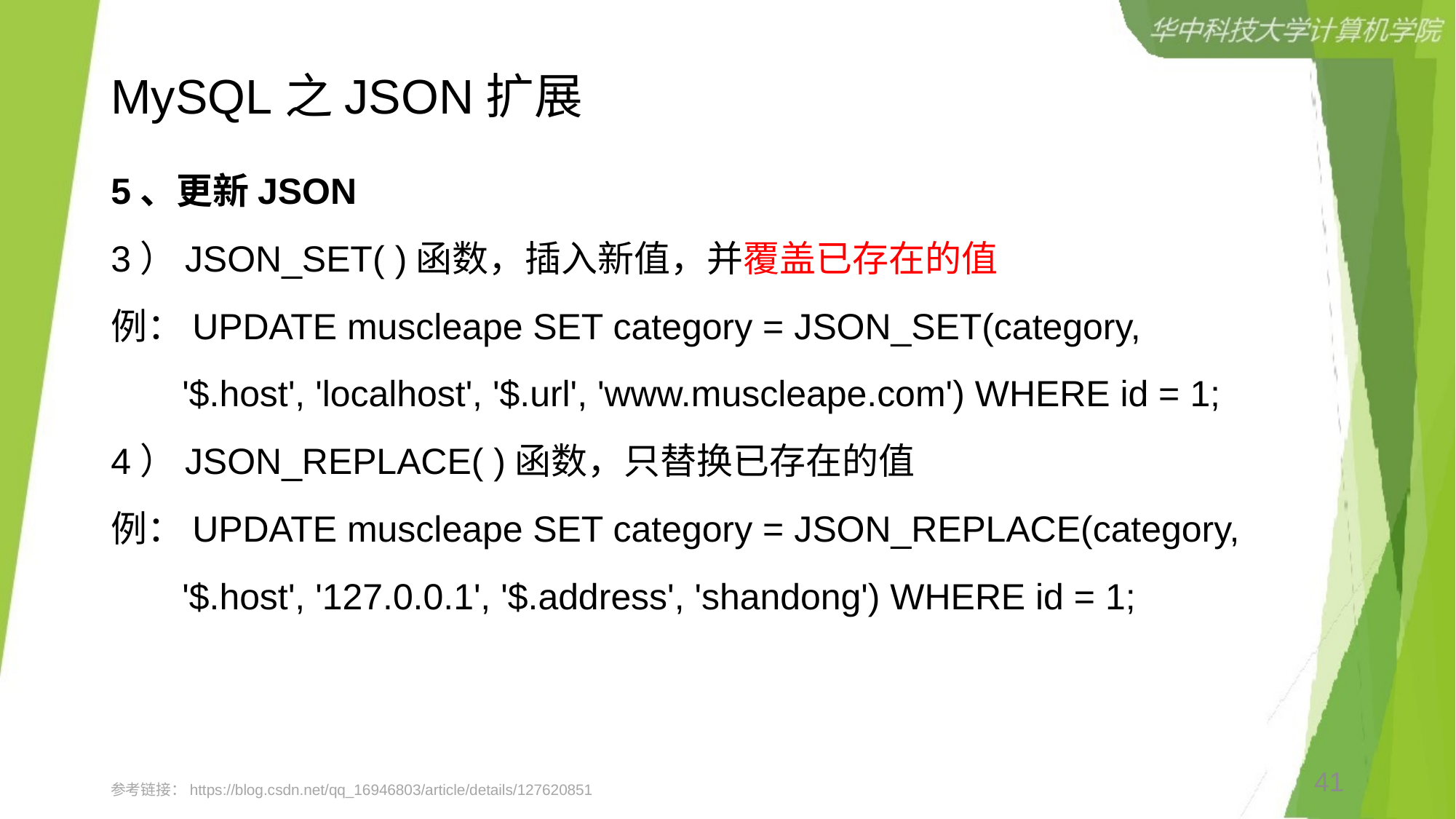

# MySQL之JSON扩展
5、更新JSON
3）JSON_SET( )函数，插入新值，并覆盖已存在的值
例：UPDATE muscleape SET category = JSON_SET(category,
       '$.host', 'localhost', '$.url', 'www.muscleape.com') WHERE id = 1;
4）JSON_REPLACE( )函数，只替换已存在的值
例：UPDATE muscleape SET category = JSON_REPLACE(category,
       '$.host', '127.0.0.1', '$.address', 'shandong') WHERE id = 1;

41
参考链接：https://blog.csdn.net/qq_16946803/article/details/127620851